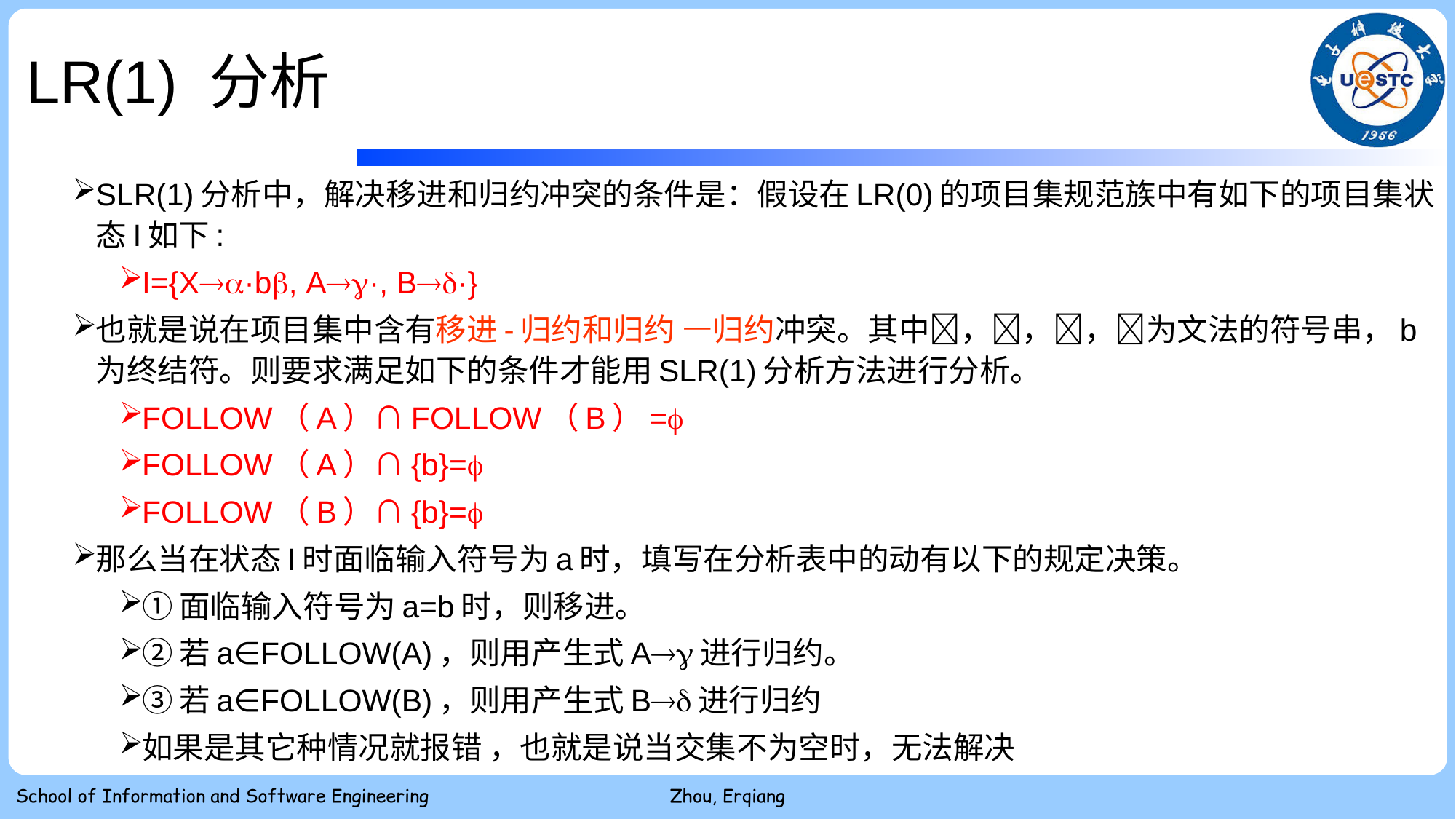

# LR(1) 分析
SLR(1)分析中，解决移进和归约冲突的条件是：假设在LR(0)的项目集规范族中有如下的项目集状态I如下:
I={X→α·bβ, A→γ·, B→δ·}
也就是说在项目集中含有移进-归约和归约 —归约冲突。其中α，β，γ，δ为文法的符号串，b为终结符。则要求满足如下的条件才能用SLR(1)分析方法进行分析。
FOLLOW（A）∩FOLLOW（B）=φ
FOLLOW（A）∩{b}=φ
FOLLOW（B）∩{b}=φ
那么当在状态I时面临输入符号为a时，填写在分析表中的动有以下的规定决策。
①面临输入符号为a=b时，则移进。
②若a∈FOLLOW(A)，则用产生式A→γ进行归约。
③若a∈FOLLOW(B)，则用产生式B→δ进行归约
如果是其它种情况就报错 ，也就是说当交集不为空时，无法解决
School of Information and Software Engineering
Zhou, Erqiang
2